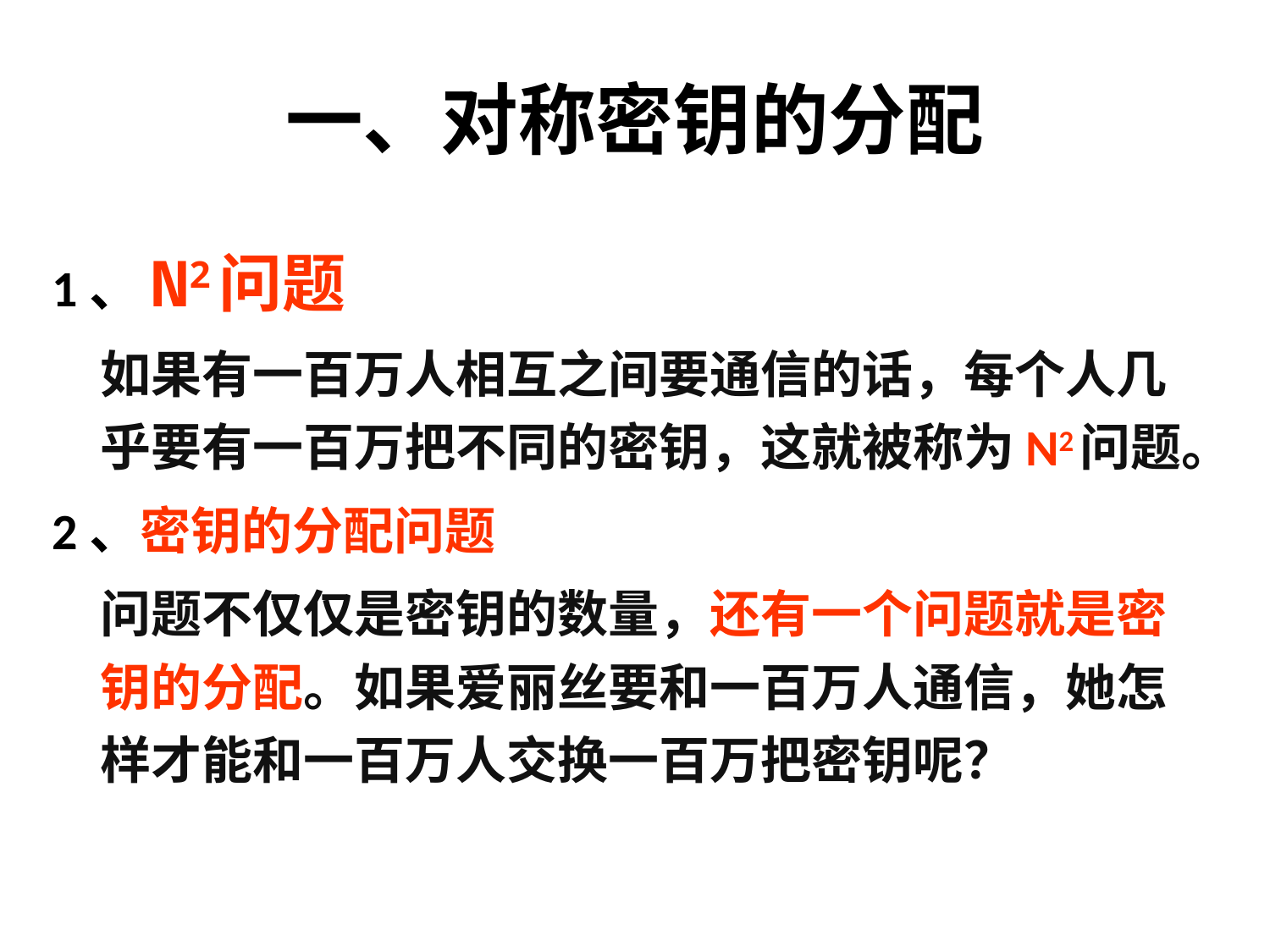

# 一、对称密钥的分配
1、N2问题
	如果有一百万人相互之间要通信的话，每个人几乎要有一百万把不同的密钥，这就被称为N2问题。
2、密钥的分配问题
	问题不仅仅是密钥的数量，还有一个问题就是密钥的分配。如果爱丽丝要和一百万人通信，她怎样才能和一百万人交换一百万把密钥呢？